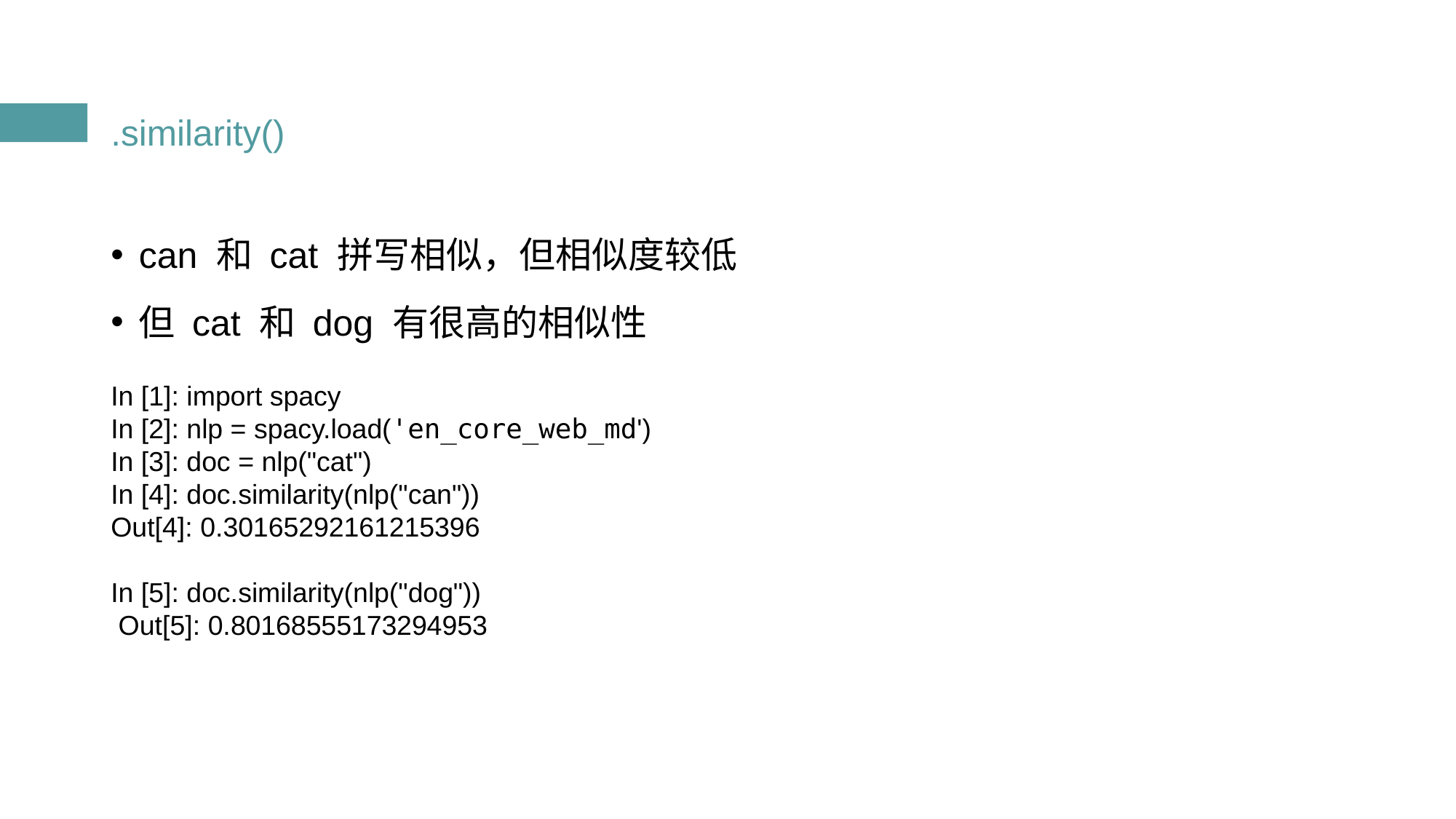

# .similarity()
can 和 cat 拼写相似，但相似度较低
但 cat 和 dog 有很高的相似性

In [1]: import spacy
In [2]: nlp = spacy.load('en_core_web_md')
In [3]: doc = nlp("cat")
In [4]: doc.similarity(nlp("can"))
Out[4]: 0.30165292161215396

In [5]: doc.similarity(nlp("dog"))
 Out[5]: 0.80168555173294953